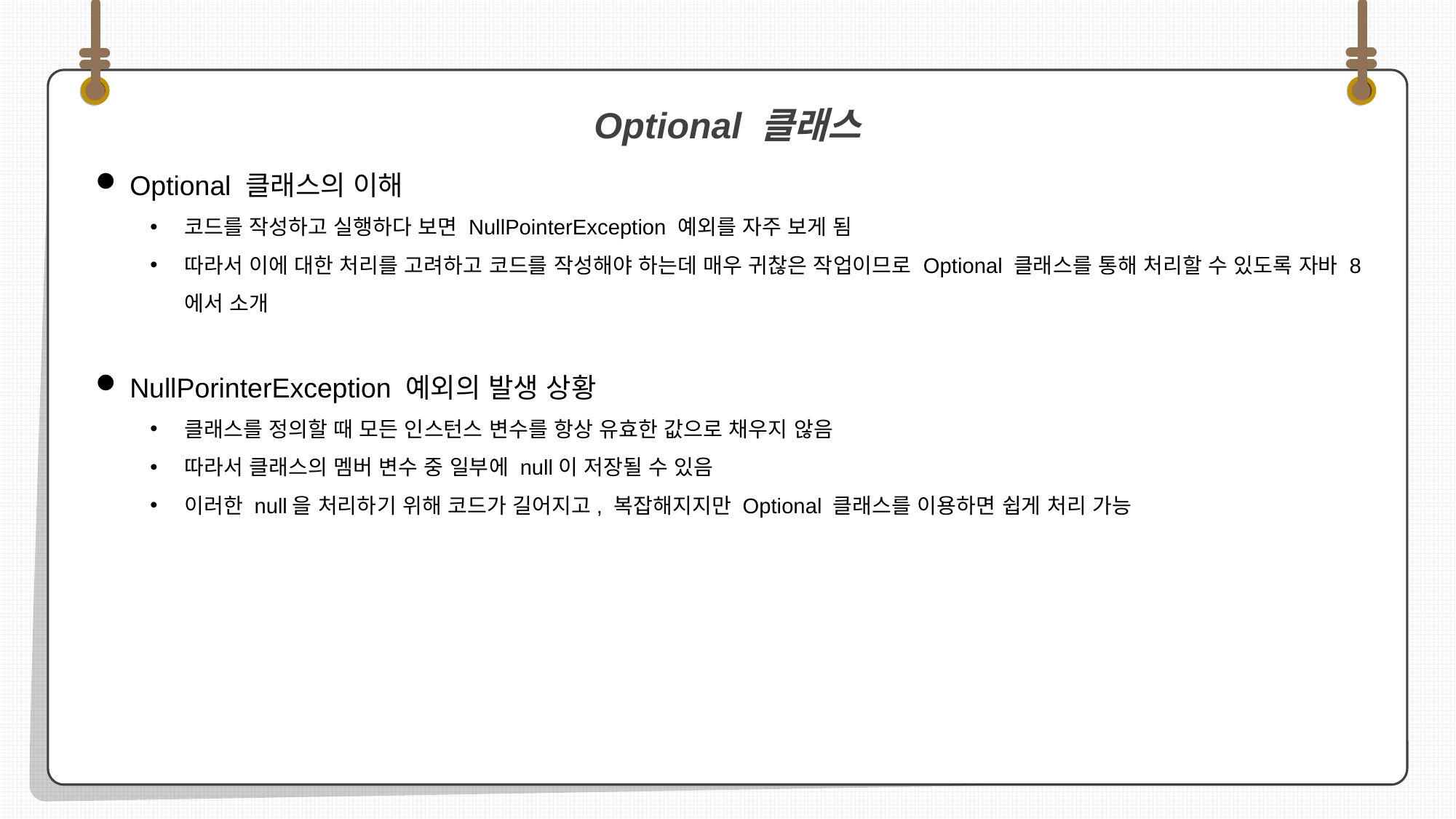

Optional 클래스의 이해
코드를 작성하고 실행하다 보면 NullPointerException 예외를 자주 보게 됨
따라서 이에 대한 처리를 고려하고 코드를 작성해야 하는데 매우 귀찮은 작업이므로 Optional 클래스를 통해 처리할 수 있도록 자바 8에서 소개

NullPorinterException 예외의 발생 상황
클래스를 정의할 때 모든 인스턴스 변수를 항상 유효한 값으로 채우지 않음
따라서 클래스의 멤버 변수 중 일부에 null이 저장될 수 있음
이러한 null을 처리하기 위해 코드가 길어지고, 복잡해지지만 Optional 클래스를 이용하면 쉽게 처리 가능
Optional 클래스